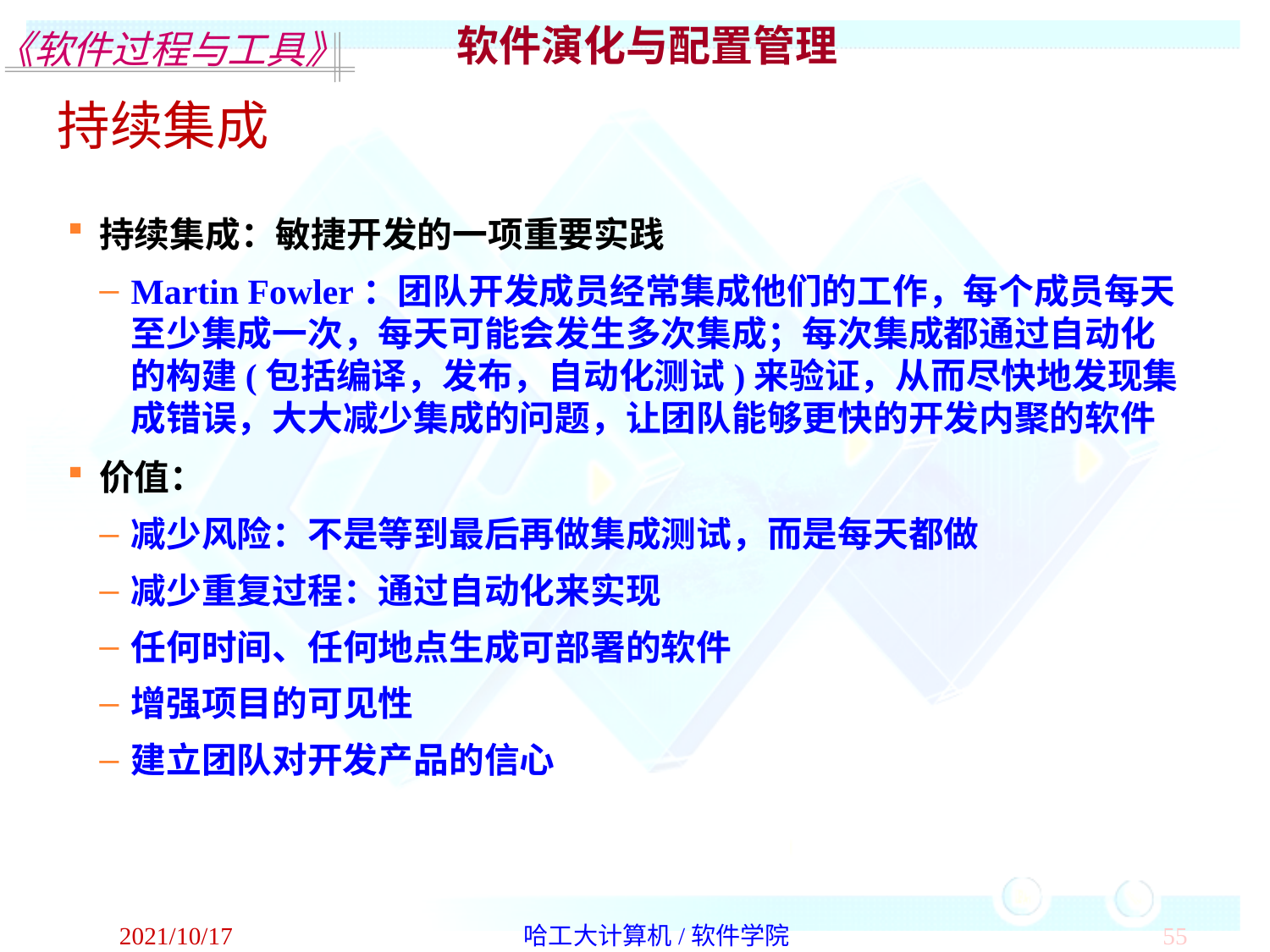

软件演化与配置管理
持续集成
持续集成：敏捷开发的一项重要实践
Martin Fowler：团队开发成员经常集成他们的工作，每个成员每天至少集成一次，每天可能会发生多次集成；每次集成都通过自动化的构建(包括编译，发布，自动化测试)来验证，从而尽快地发现集成错误，大大减少集成的问题，让团队能够更快的开发内聚的软件
价值：
减少风险：不是等到最后再做集成测试，而是每天都做
减少重复过程：通过自动化来实现
任何时间、任何地点生成可部署的软件
增强项目的可见性
建立团队对开发产品的信心